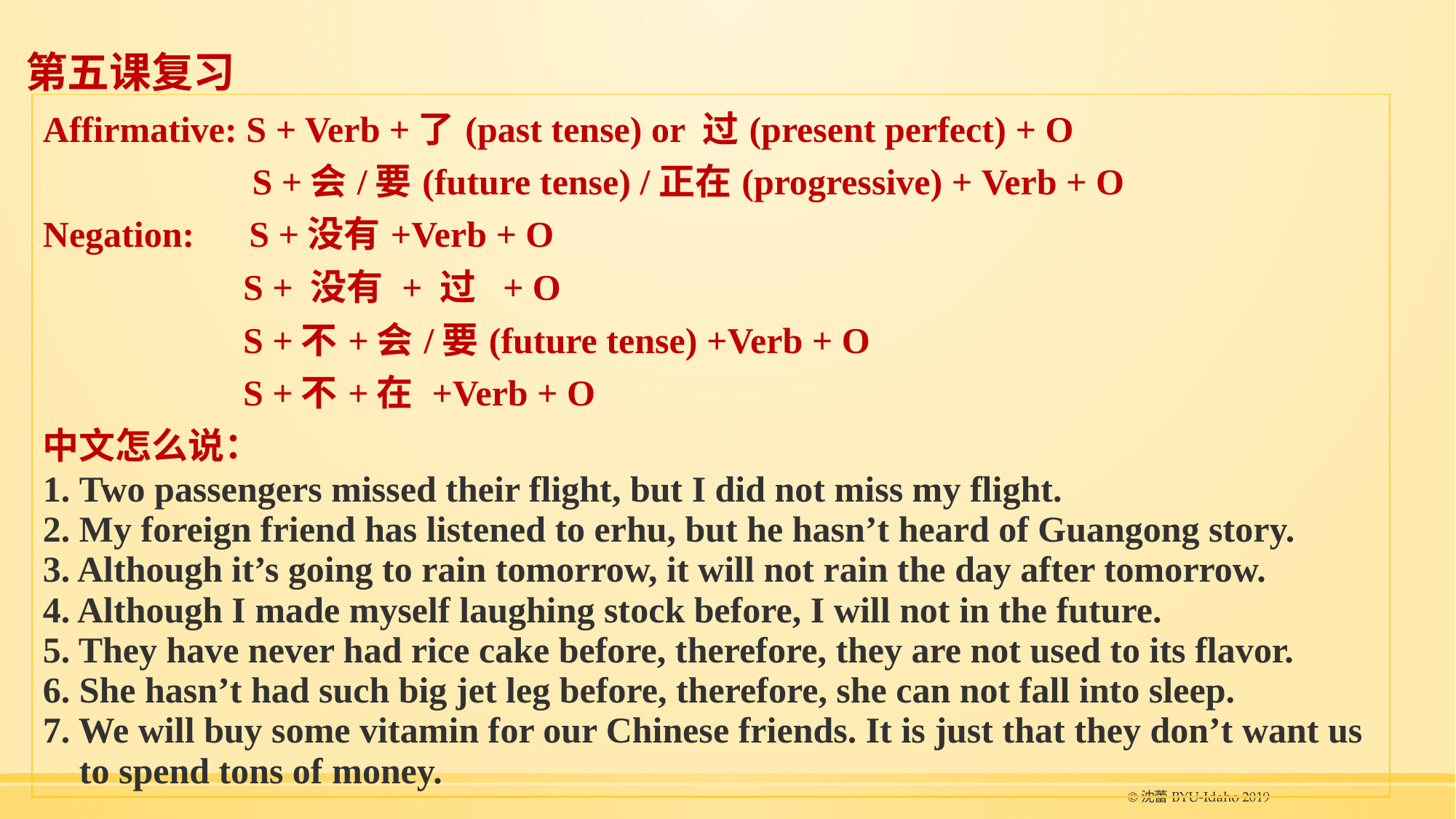

# 第五课复习
| Affirmative: S + Verb +了(past tense) or 过(present perfect) + O S +会/要(future tense) /正在(progressive) + Verb + O Negation: S +没有+Verb + O S + 没有 + 过 + O S +不+会/要(future tense) +Verb + O S +不+在 +Verb + O 中文怎么说： 1. Two passengers missed their flight, but I did not miss my flight. 2. My foreign friend has listened to erhu, but he hasn’t heard of Guangong story. 3. Although it’s going to rain tomorrow, it will not rain the day after tomorrow. 4. Although I made myself laughing stock before, I will not in the future. 5. They have never had rice cake before, therefore, they are not used to its flavor. 6. She hasn’t had such big jet leg before, therefore, she can not fall into sleep. 7. We will buy some vitamin for our Chinese friends. It is just that they don’t want us to spend tons of money. |
| --- |
©沈蕾BYU-Idaho 2019